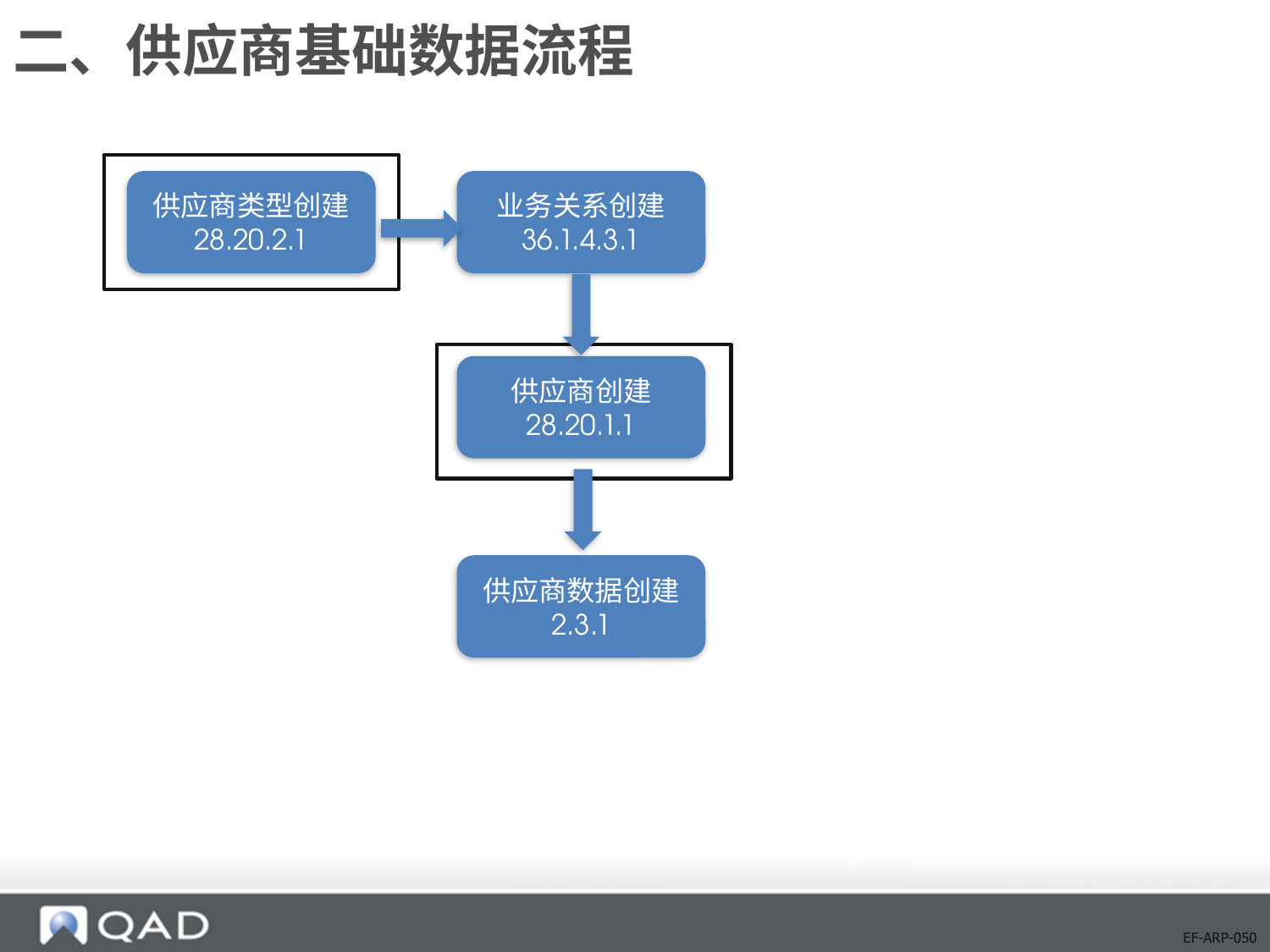

# 二、供应商基础数据流程

供应商类型创建
28.20.2.1
业务关系创建
36.1.4.3.1

供应商创建
28.20.1.1

供应商数据创建
2.3.1
EF-ARP-050